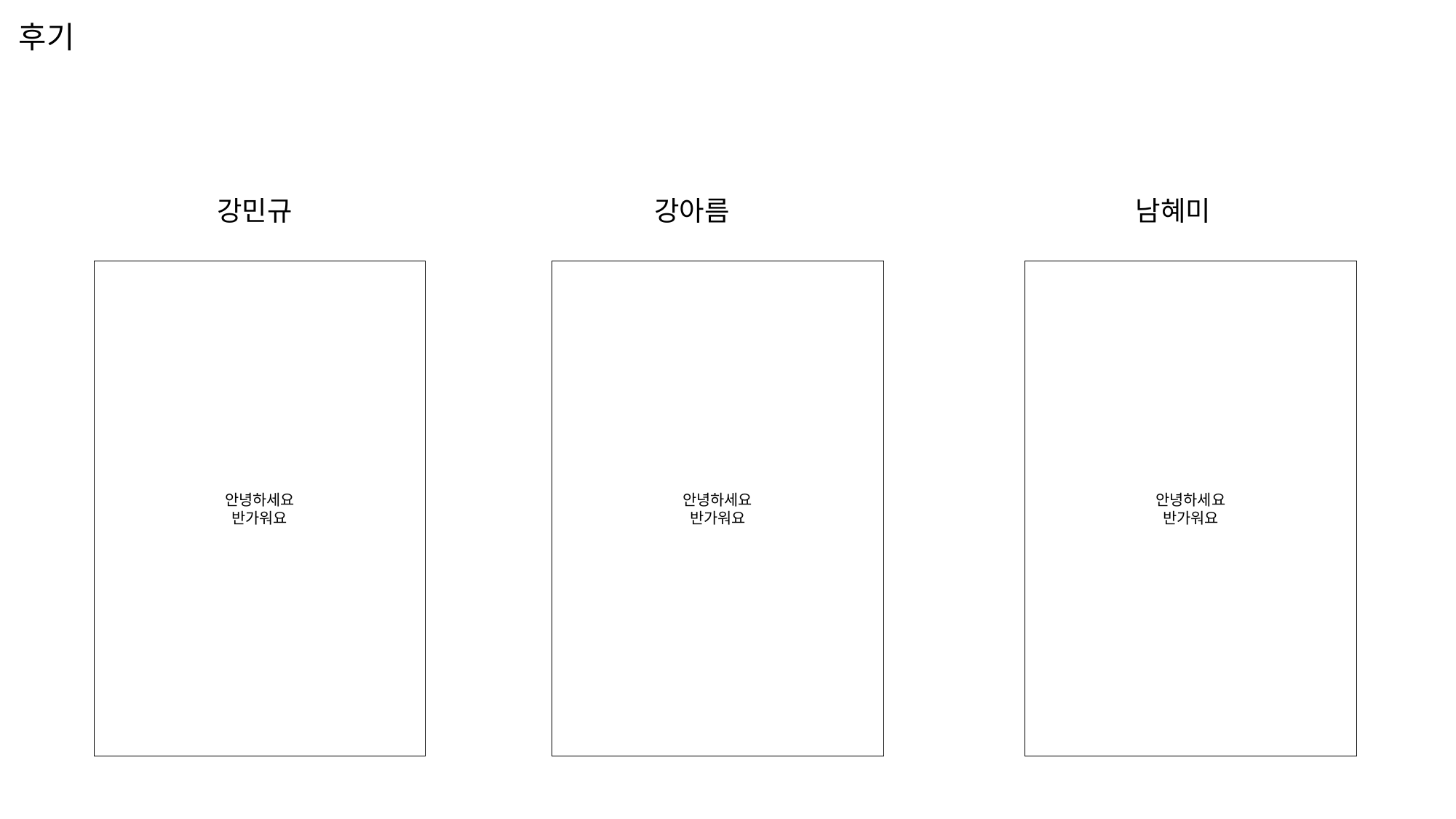

# 후기
강민규
강아름
남혜미
안녕하세요
반가워요
안녕하세요
반가워요
안녕하세요
반가워요